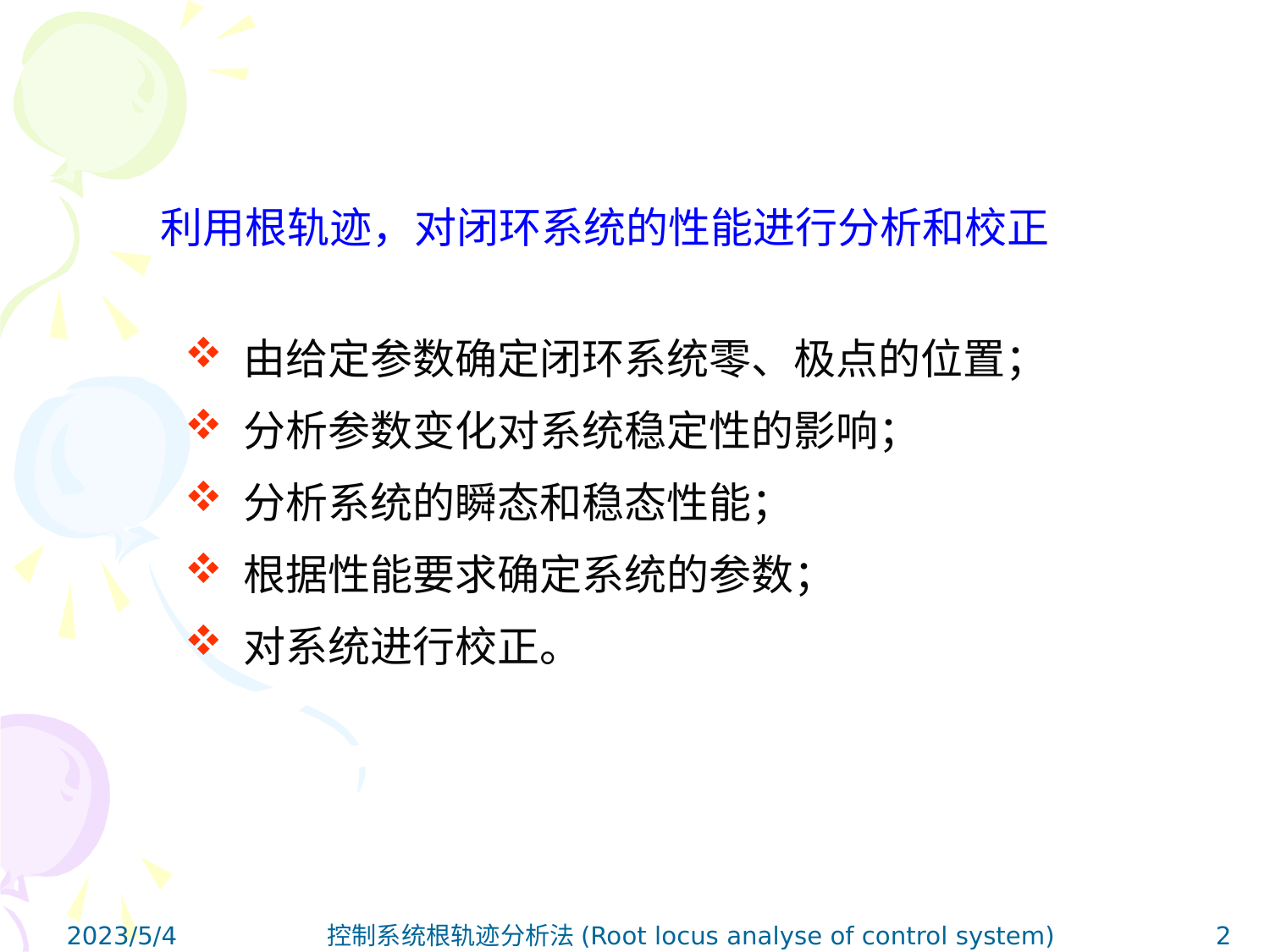

利用根轨迹，对闭环系统的性能进行分析和校正
 由给定参数确定闭环系统零、极点的位置；
 分析参数变化对系统稳定性的影响；
 分析系统的瞬态和稳态性能；
 根据性能要求确定系统的参数；
 对系统进行校正。
2023/5/4
控制系统根轨迹分析法(Root locus analyse of control system)
2